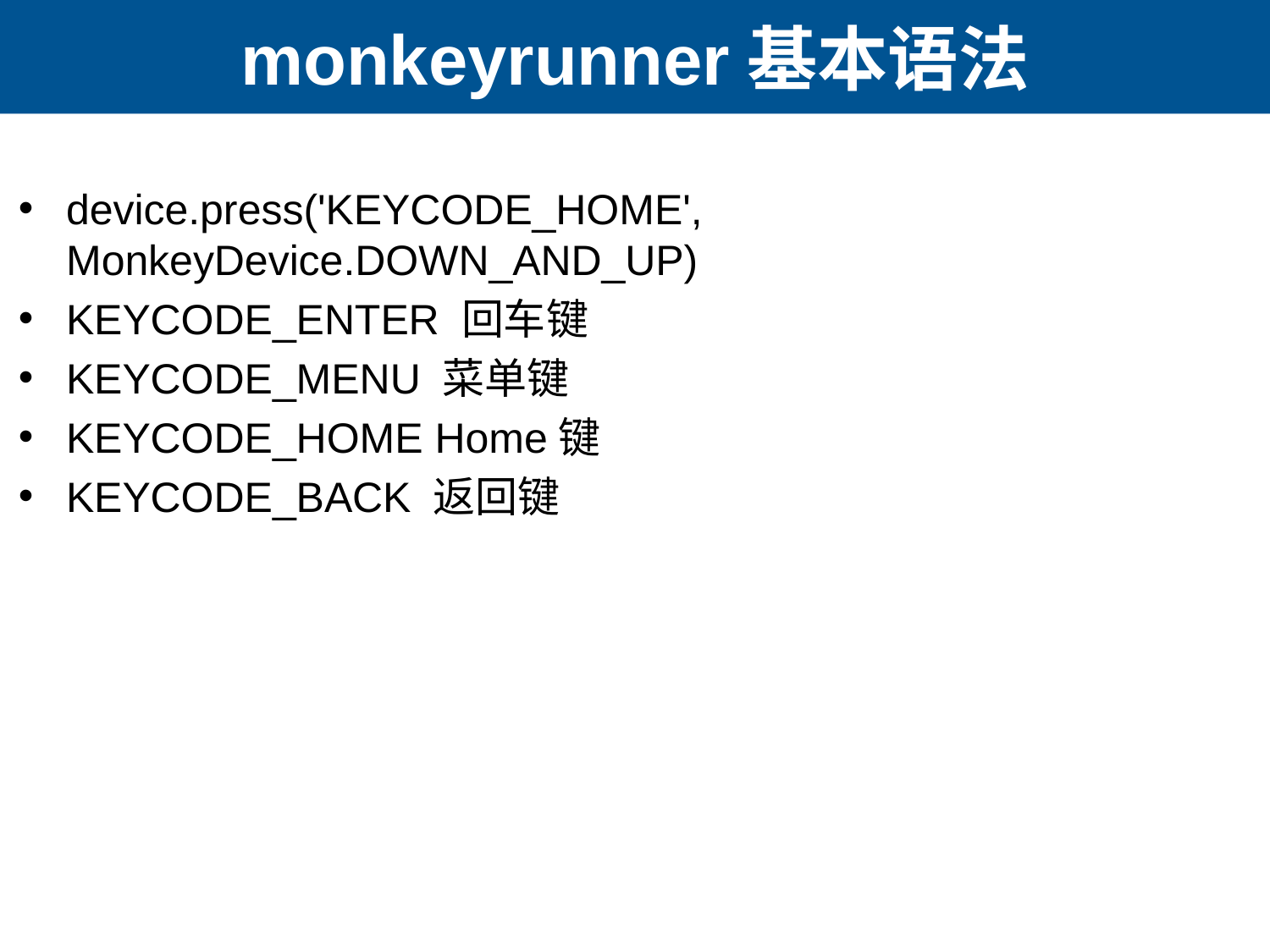

# monkeyrunner基本语法
device.press('KEYCODE_HOME', MonkeyDevice.DOWN_AND_UP)
KEYCODE_ENTER 回车键
KEYCODE_MENU 菜单键
KEYCODE_HOME Home键
KEYCODE_BACK 返回键